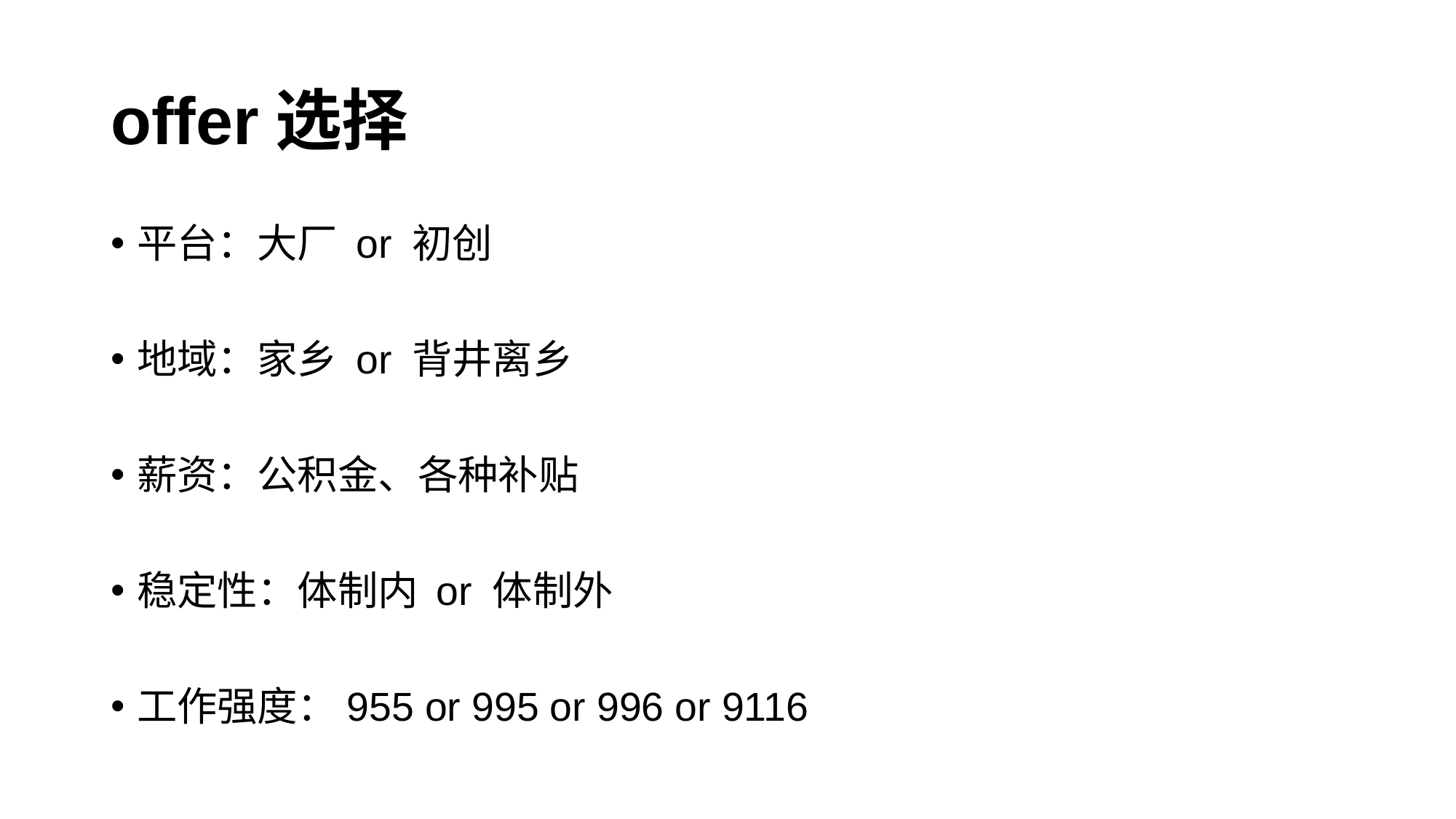

# offer选择
平台：大厂 or 初创

地域：家乡 or 背井离乡

薪资：公积金、各种补贴

稳定性：体制内 or 体制外

工作强度：955 or 995 or 996 or 9116